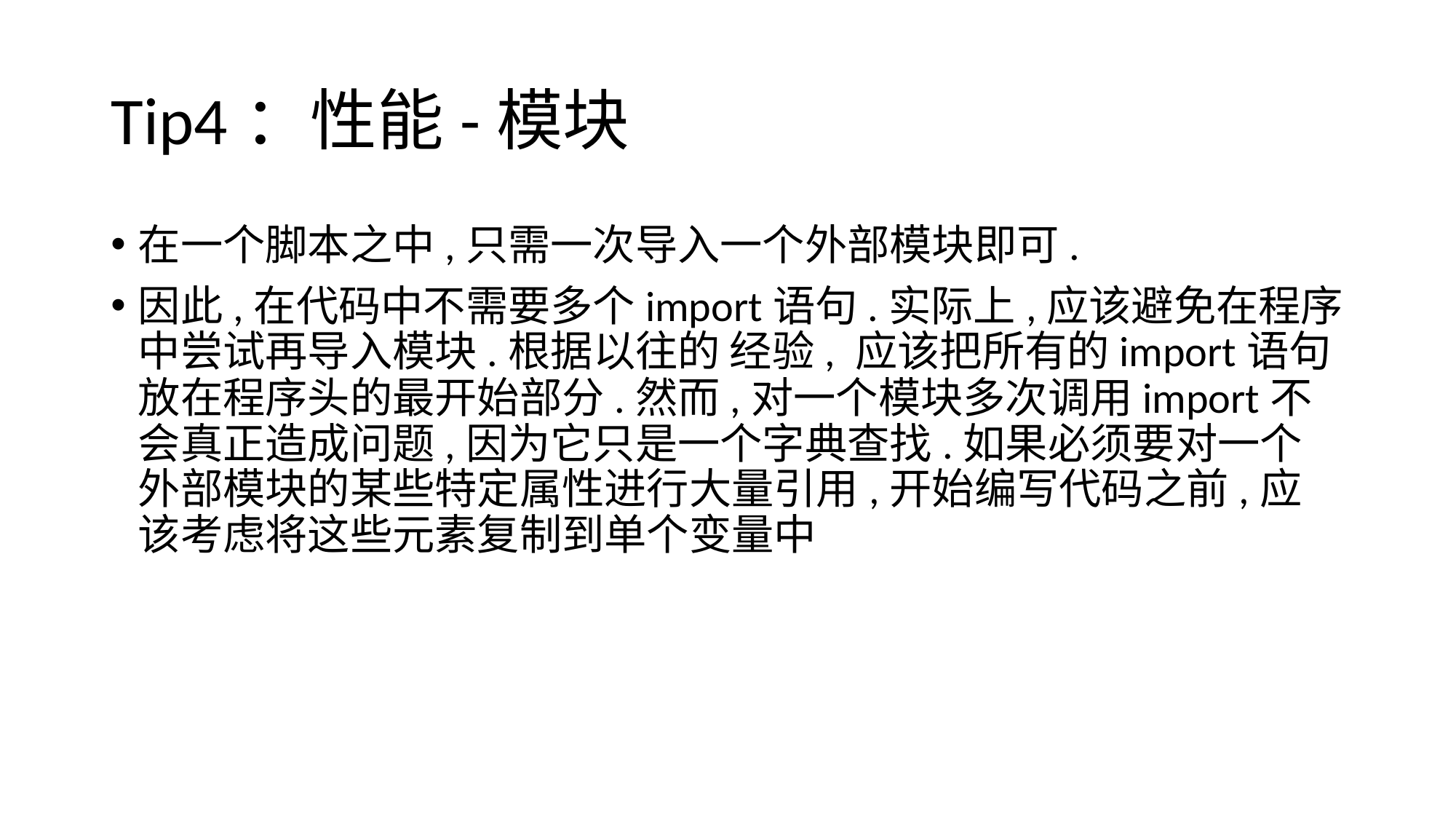

# Tip4：性能-模块
在一个脚本之中,只需一次导入一个外部模块即可.
因此,在代码中不需要多个import语句.实际上,应该避免在程序中尝试再导入模块.根据以往的 经验, 应该把所有的import语句放在程序头的最开始部分.然而,对一个模块多次调用import不会真正造成问题,因为它只是一个字典查找.如果必须要对一个外部模块的某些特定属性进行大量引用,开始编写代码之前,应该考虑将这些元素复制到单个变量中